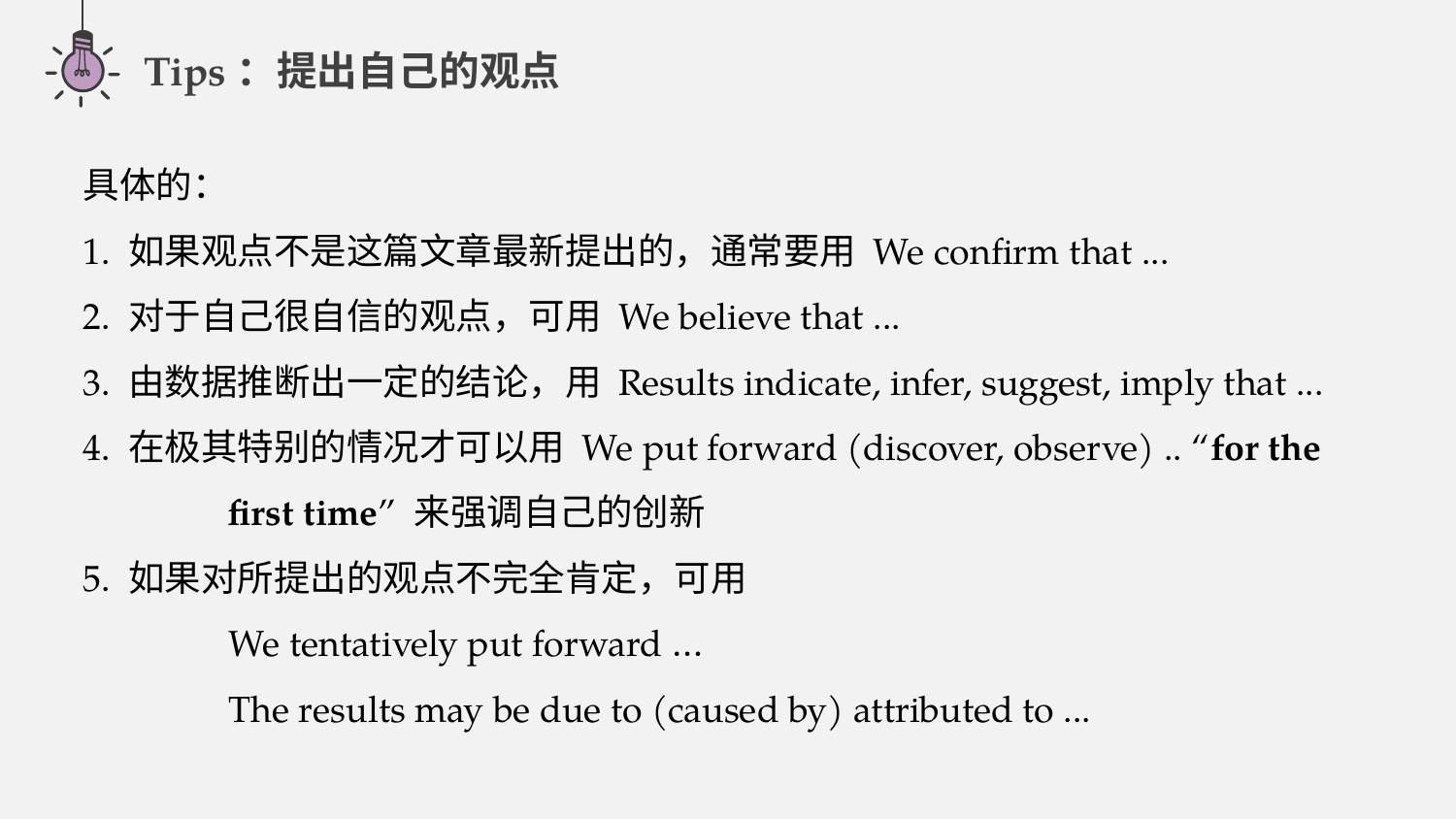

Tips：提出自己的观点
具体的：
1. 如果观点不是这篇文章最新提出的，通常要用 We confirm that ...
2. 对于自己很自信的观点，可用 We believe that ...
3. 由数据推断出一定的结论，用 Results indicate, infer, suggest, imply that ...
4. 在极其特别的情况才可以用 We put forward (discover, observe) .. “for the 	first time” 来强调自己的创新
5. 如果对所提出的观点不完全肯定，可用
	We tentatively put forward …
	The results may be due to (caused by) attributed to ...